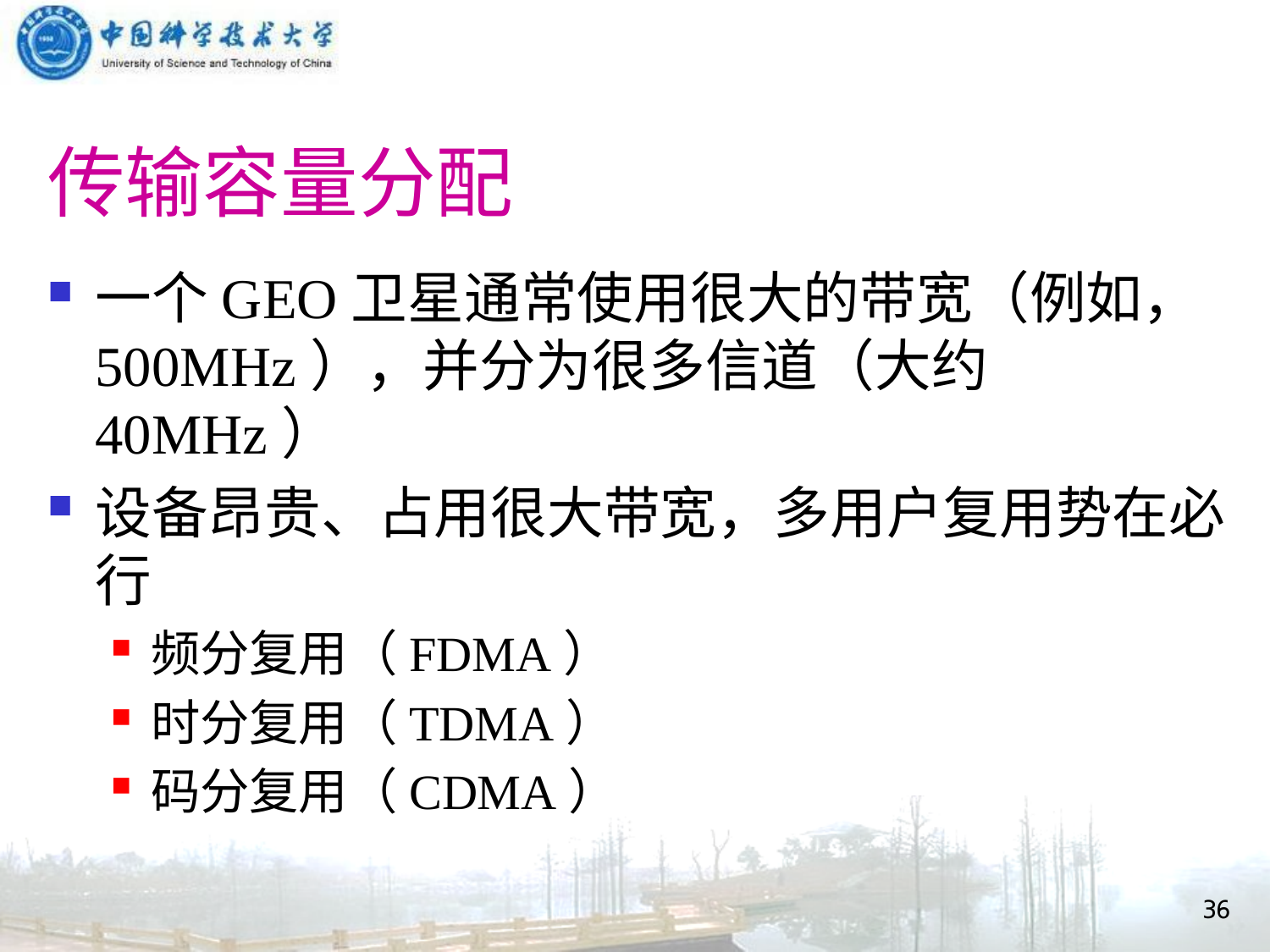

# 传输容量分配
一个GEO卫星通常使用很大的带宽（例如，500MHz），并分为很多信道（大约40MHz）
设备昂贵、占用很大带宽，多用户复用势在必行
频分复用（FDMA）
时分复用（TDMA）
码分复用（CDMA）

36